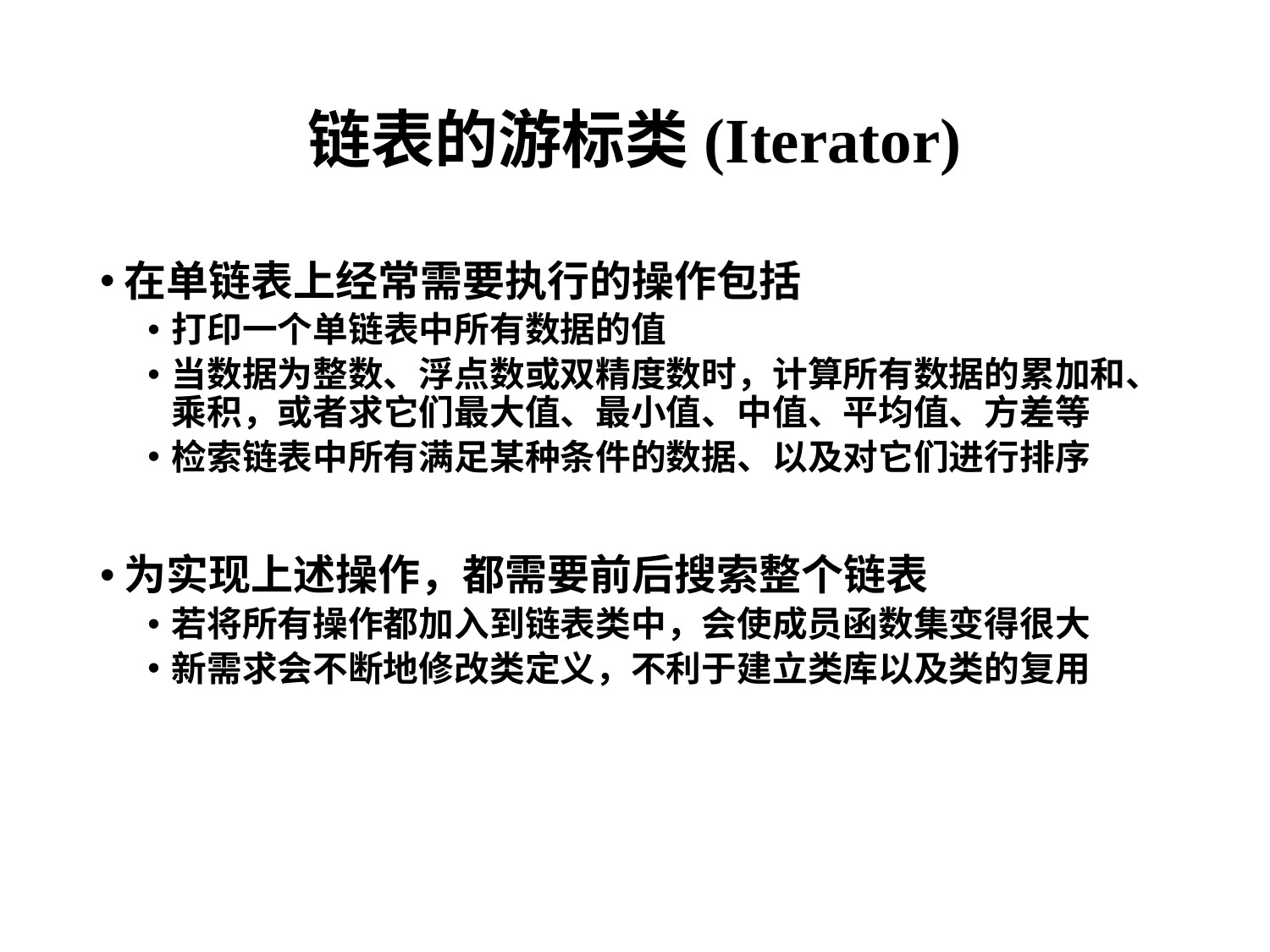

# 链表的游标类(Iterator)
在单链表上经常需要执行的操作包括
打印一个单链表中所有数据的值
当数据为整数、浮点数或双精度数时，计算所有数据的累加和、乘积，或者求它们最大值、最小值、中值、平均值、方差等
检索链表中所有满足某种条件的数据、以及对它们进行排序

为实现上述操作，都需要前后搜索整个链表
若将所有操作都加入到链表类中，会使成员函数集变得很大
新需求会不断地修改类定义，不利于建立类库以及类的复用